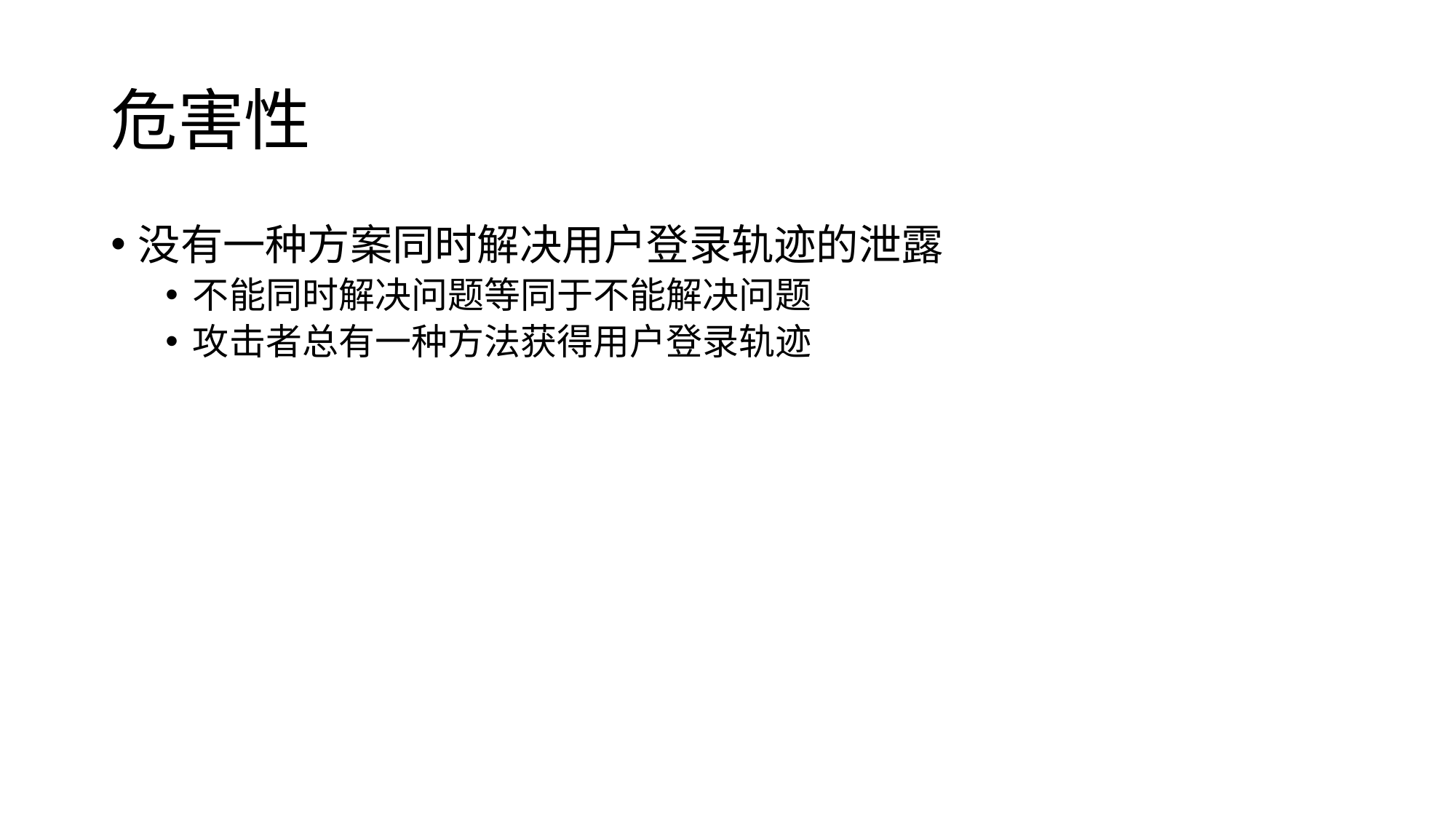

# 危害性
没有一种方案同时解决用户登录轨迹的泄露
不能同时解决问题等同于不能解决问题
攻击者总有一种方法获得用户登录轨迹